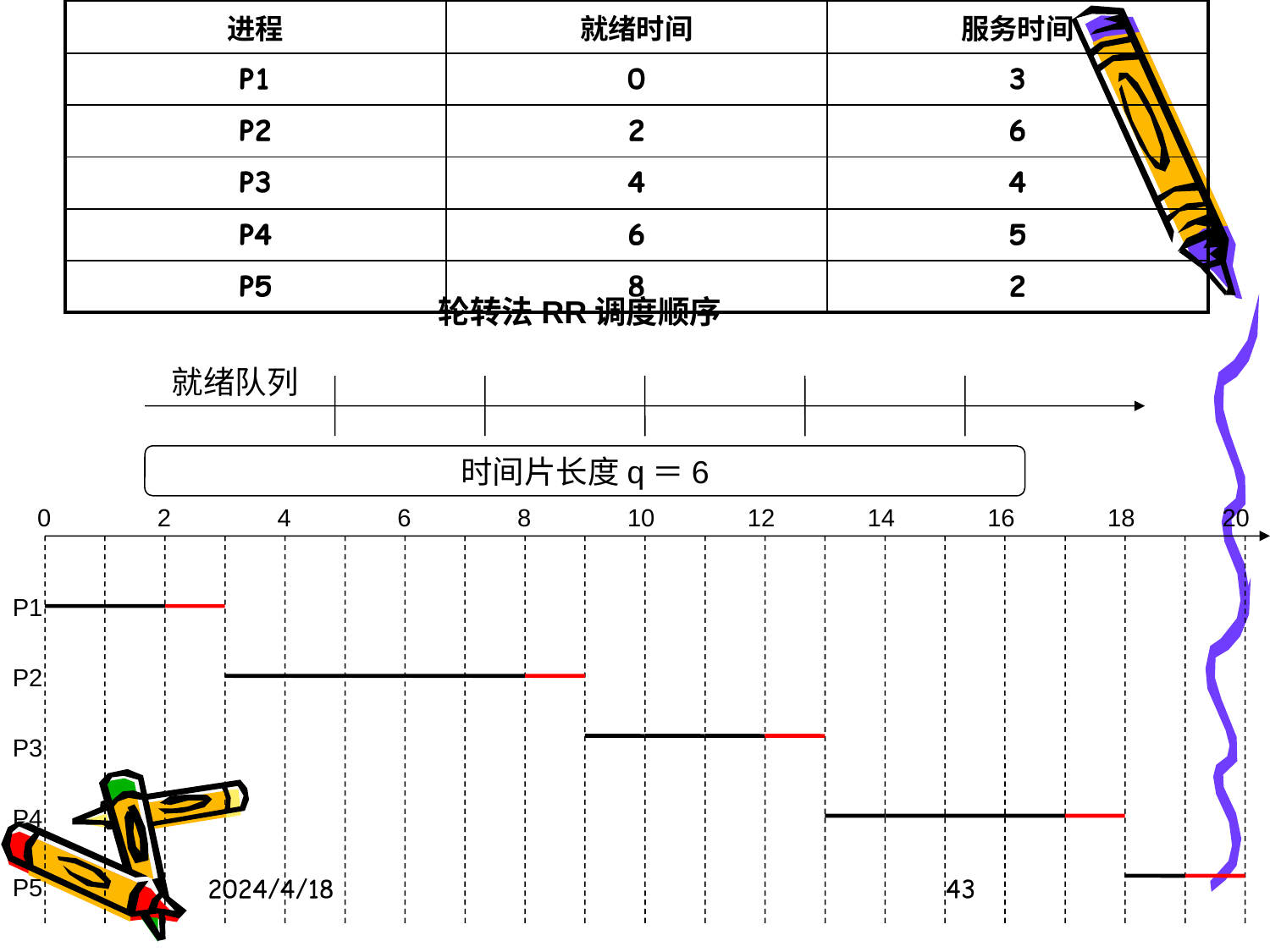

43
| 进程 | 就绪时间 | 服务时间 |
| --- | --- | --- |
| P1 | 0 | 3 |
| P2 | 2 | 6 |
| P3 | 4 | 4 |
| P4 | 6 | 5 |
| P5 | 8 | 2 |
轮转法RR调度顺序
就绪队列

时间片长度q＝6
0
2
4
6
8
10
12
14
16
18
20

P1

P2

P3

P4

P5
2024/4/18